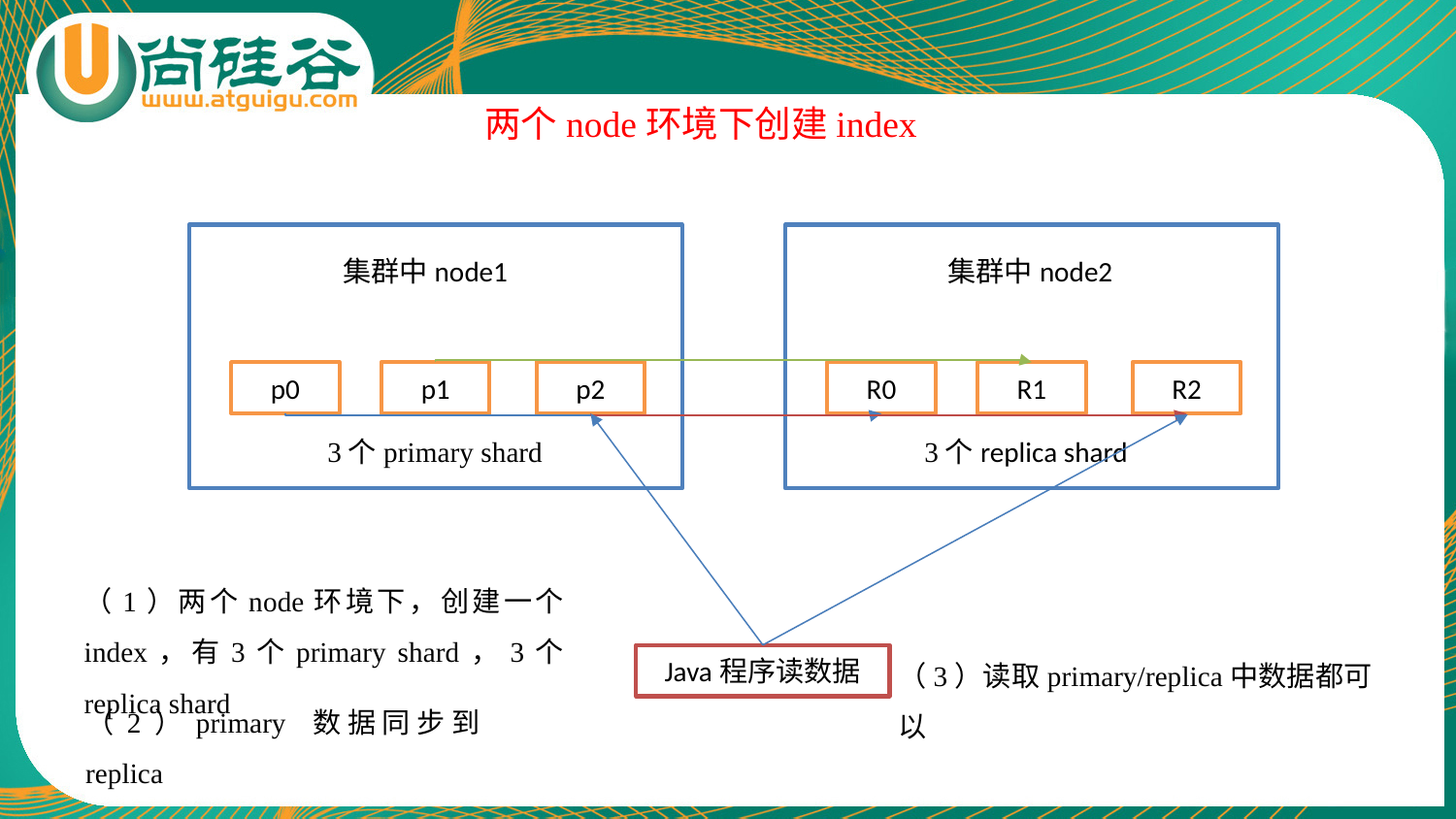

两个node环境下创建index

集群中node1
集群中node2
p0
p1
p2
R0
R1
R2
3个primary shard
3个replica shard
（1）两个node环境下，创建一个index，有3个primary shard，3个replica shard
（3）读取primary/replica中数据都可以
Java程序读数据
（2）primary 数据同步到 replica